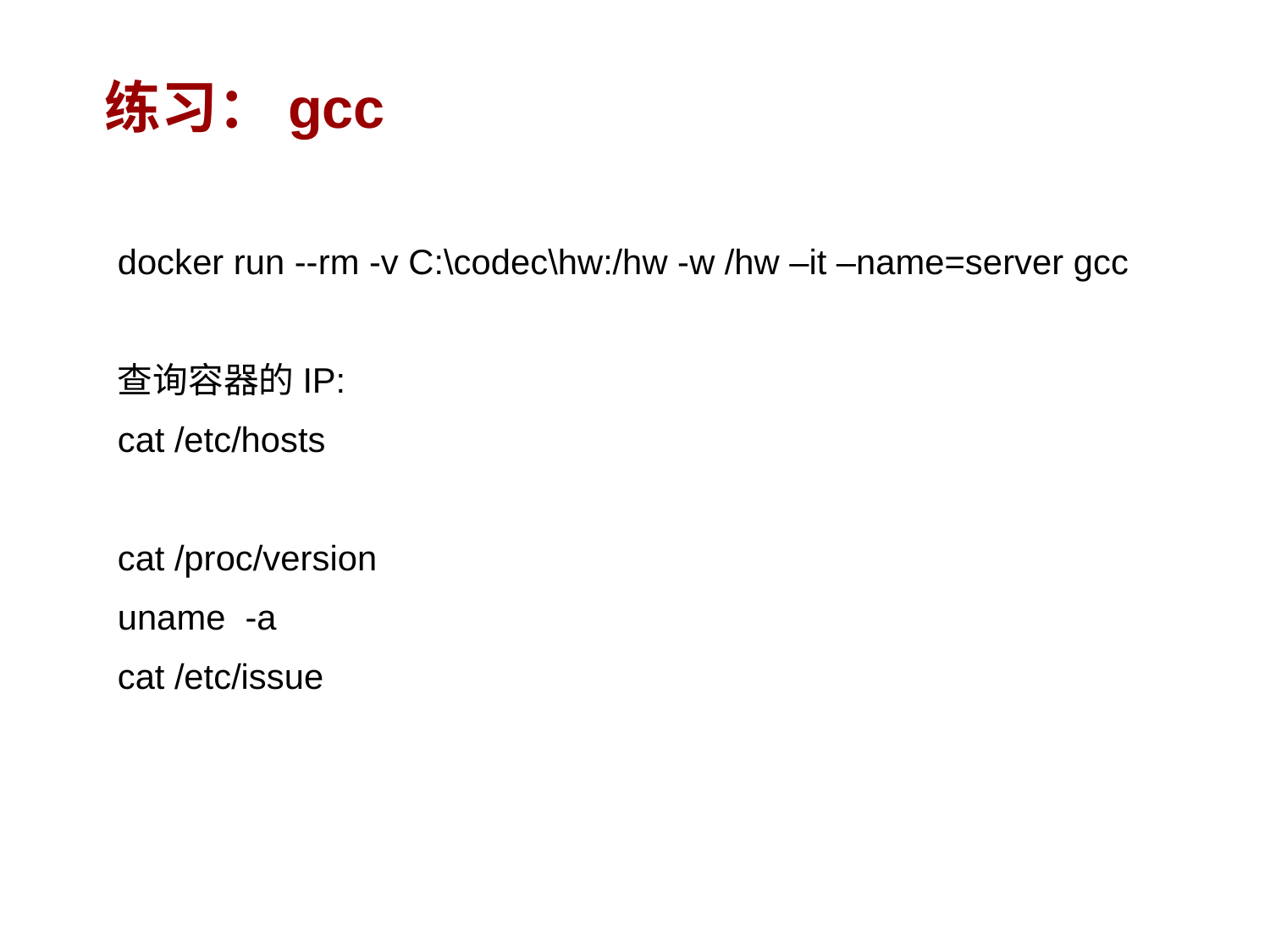

# 练习：gcc
docker run --rm -v C:\codec\hw:/hw -w /hw –it –name=server gcc

查询容器的IP:
cat /etc/hosts

cat /proc/version
uname  -a
cat /etc/issue